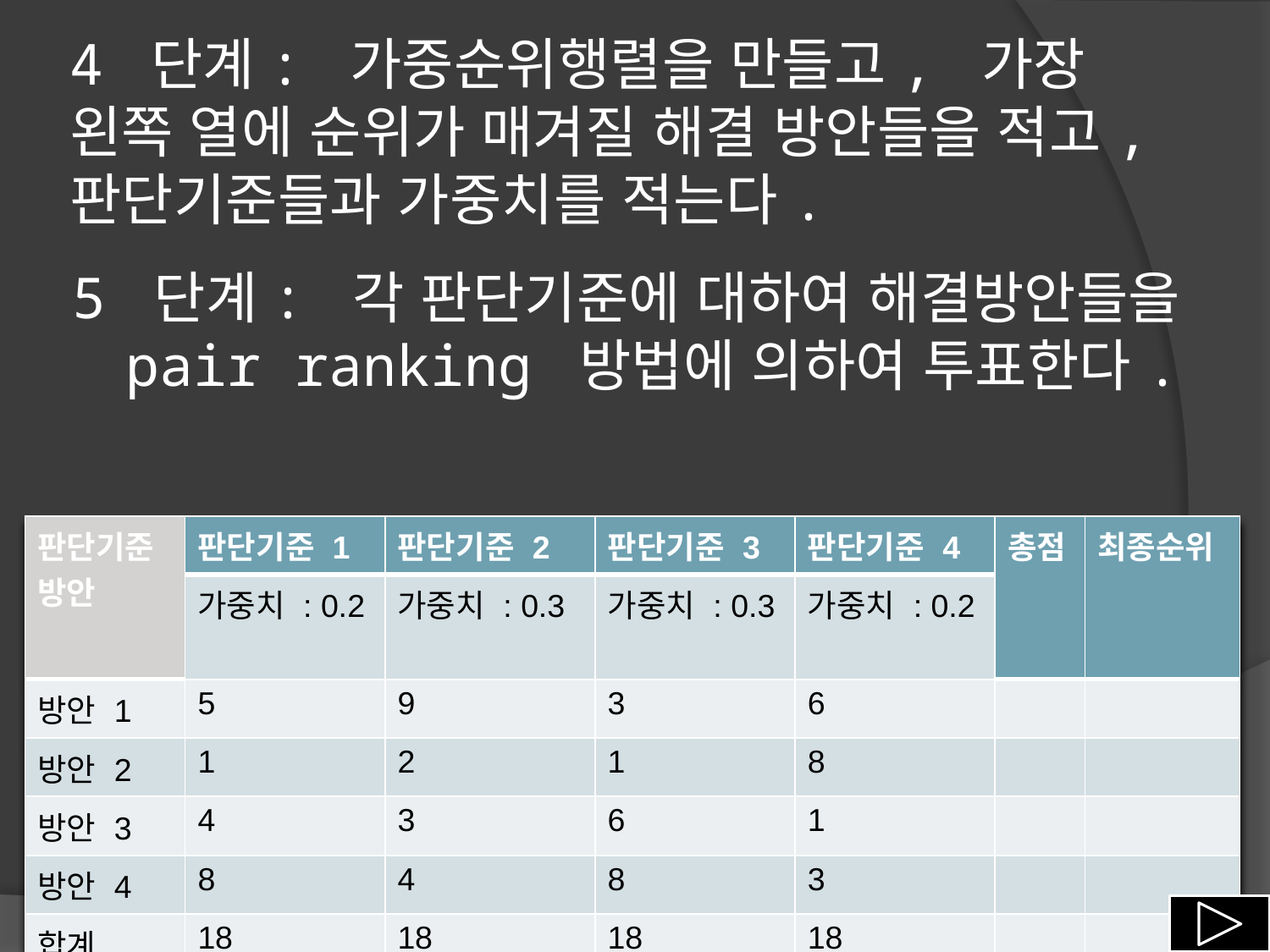

# 4 단계: 가중순위행렬을 만들고, 가장 왼쪽 열에 순위가 매겨질 해결 방안들을 적고, 판단기준들과 가중치를 적는다.
5 단계: 각 판단기준에 대하여 해결방안들을 pair ranking 방법에 의하여 투표한다.
| 판단기준 방안 | 판단기준 1 | 판단기준 2 | 판단기준 3 | 판단기준 4 | 총점 | 최종순위 |
| --- | --- | --- | --- | --- | --- | --- |
|  | 가중치 : 0.2 | 가중치 : 0.3 | 가중치 : 0.3 | 가중치 : 0.2 |  |  |
| 방안 1 | 5 | 9 | 3 | 6 |  |  |
| 방안 2 | 1 | 2 | 1 | 8 |  |  |
| 방안 3 | 4 | 3 | 6 | 1 |  |  |
| 방안 4 | 8 | 4 | 8 | 3 |  |  |
| 합계 | 18 | 18 | 18 | 18 |  |  |